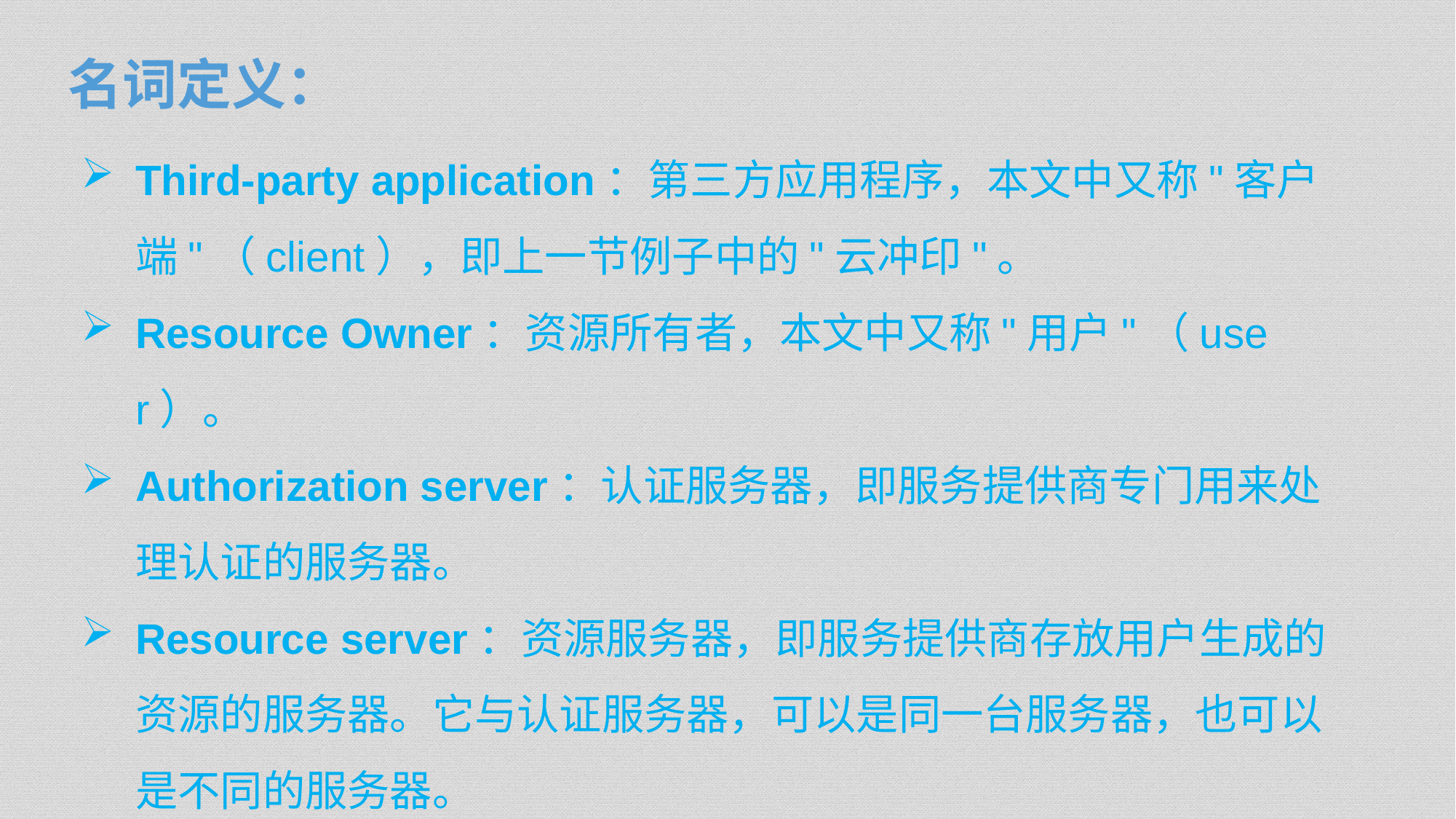

名词定义：
Third-party application：第三方应用程序，本文中又称"客户端"（client），即上一节例子中的"云冲印"。
Resource Owner：资源所有者，本文中又称"用户"（user）。
Authorization server：认证服务器，即服务提供商专门用来处理认证的服务器。
Resource server：资源服务器，即服务提供商存放用户生成的资源的服务器。它与认证服务器，可以是同一台服务器，也可以是不同的服务器。